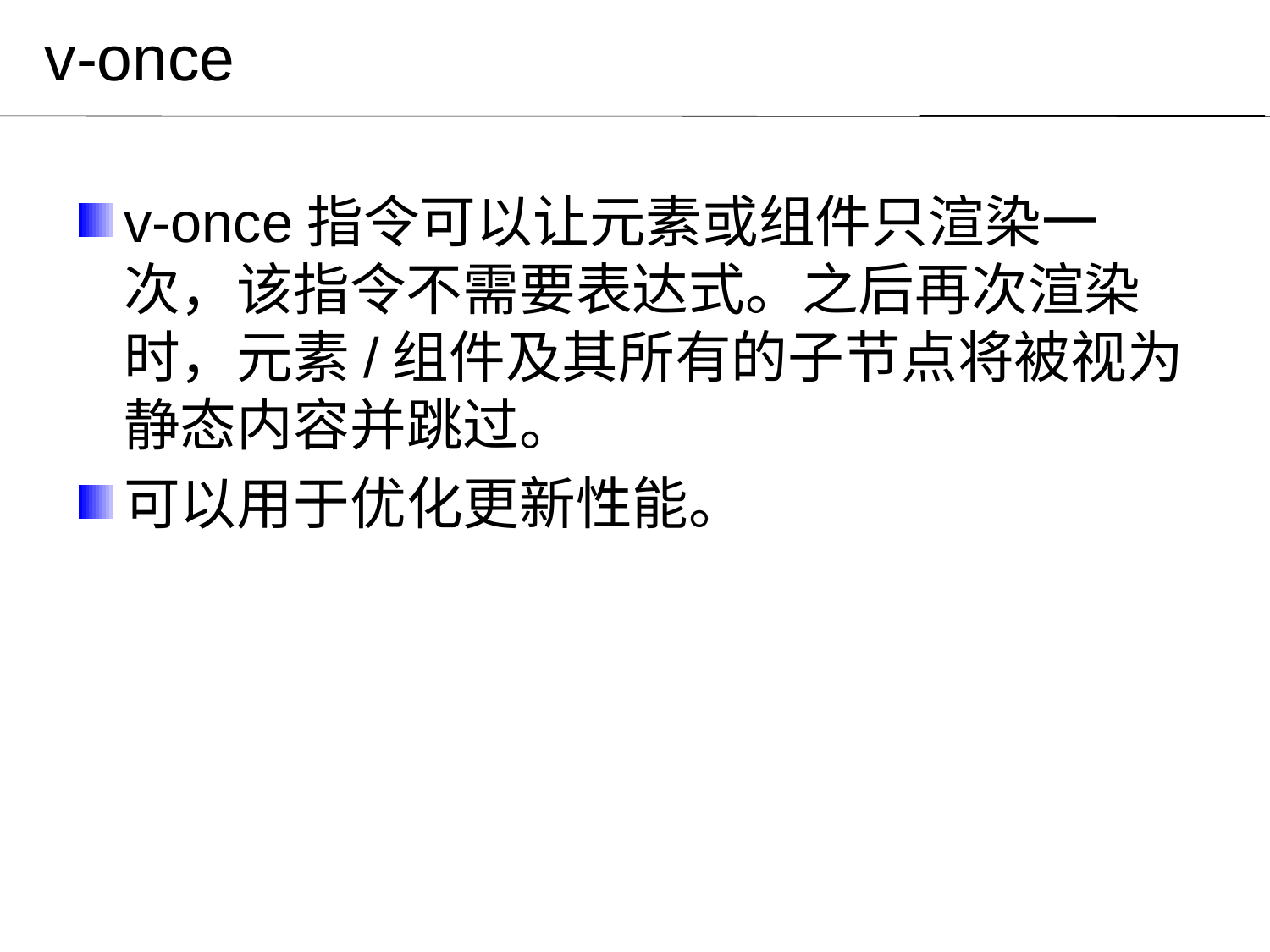

# v-once
v-once指令可以让元素或组件只渲染一次，该指令不需要表达式。之后再次渲染时，元素/组件及其所有的子节点将被视为静态内容并跳过。
可以用于优化更新性能。